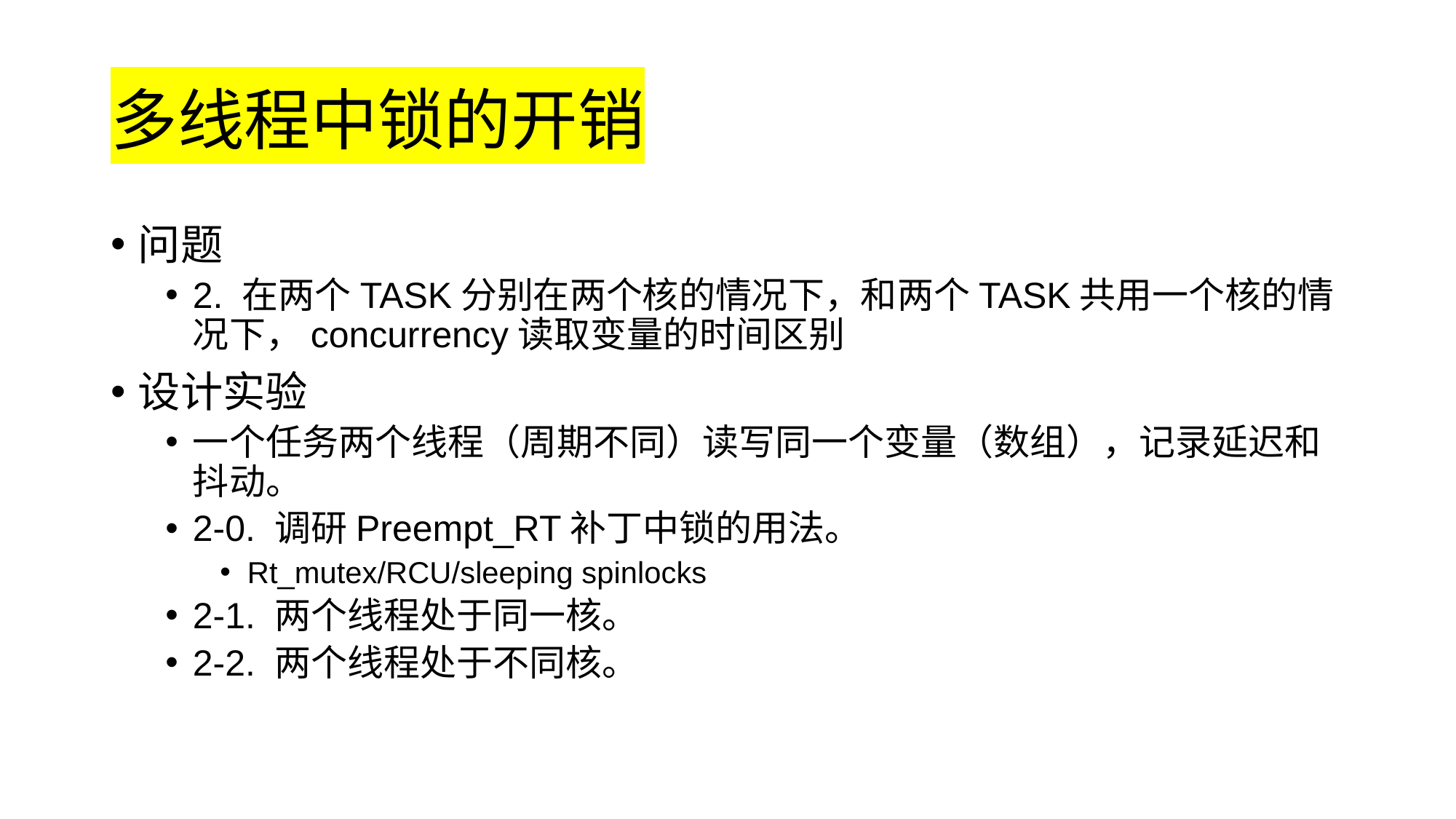

# 多线程中锁的开销
问题
2. 在两个TASK分别在两个核的情况下，和两个TASK共用一个核的情况下，concurrency读取变量的时间区别
设计实验
一个任务两个线程（周期不同）读写同一个变量（数组），记录延迟和抖动。
2-0. 调研Preempt_RT补丁中锁的用法。
Rt_mutex/RCU/sleeping spinlocks
2-1. 两个线程处于同一核。
2-2. 两个线程处于不同核。